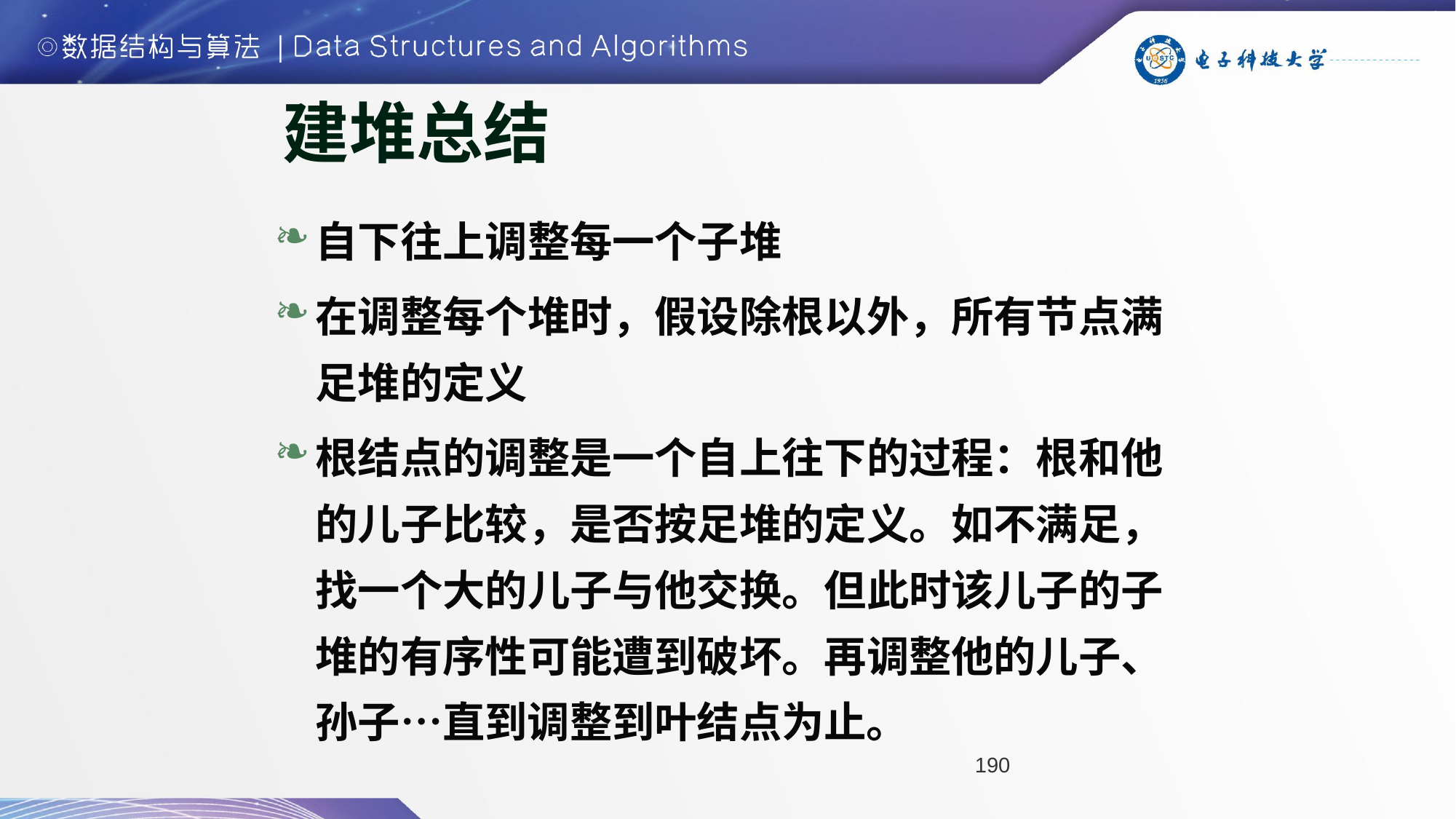

# 建堆总结
自下往上调整每一个子堆
在调整每个堆时，假设除根以外，所有节点满足堆的定义
根结点的调整是一个自上往下的过程：根和他的儿子比较，是否按足堆的定义。如不满足，找一个大的儿子与他交换。但此时该儿子的子堆的有序性可能遭到破坏。再调整他的儿子、孙子…直到调整到叶结点为止。
190